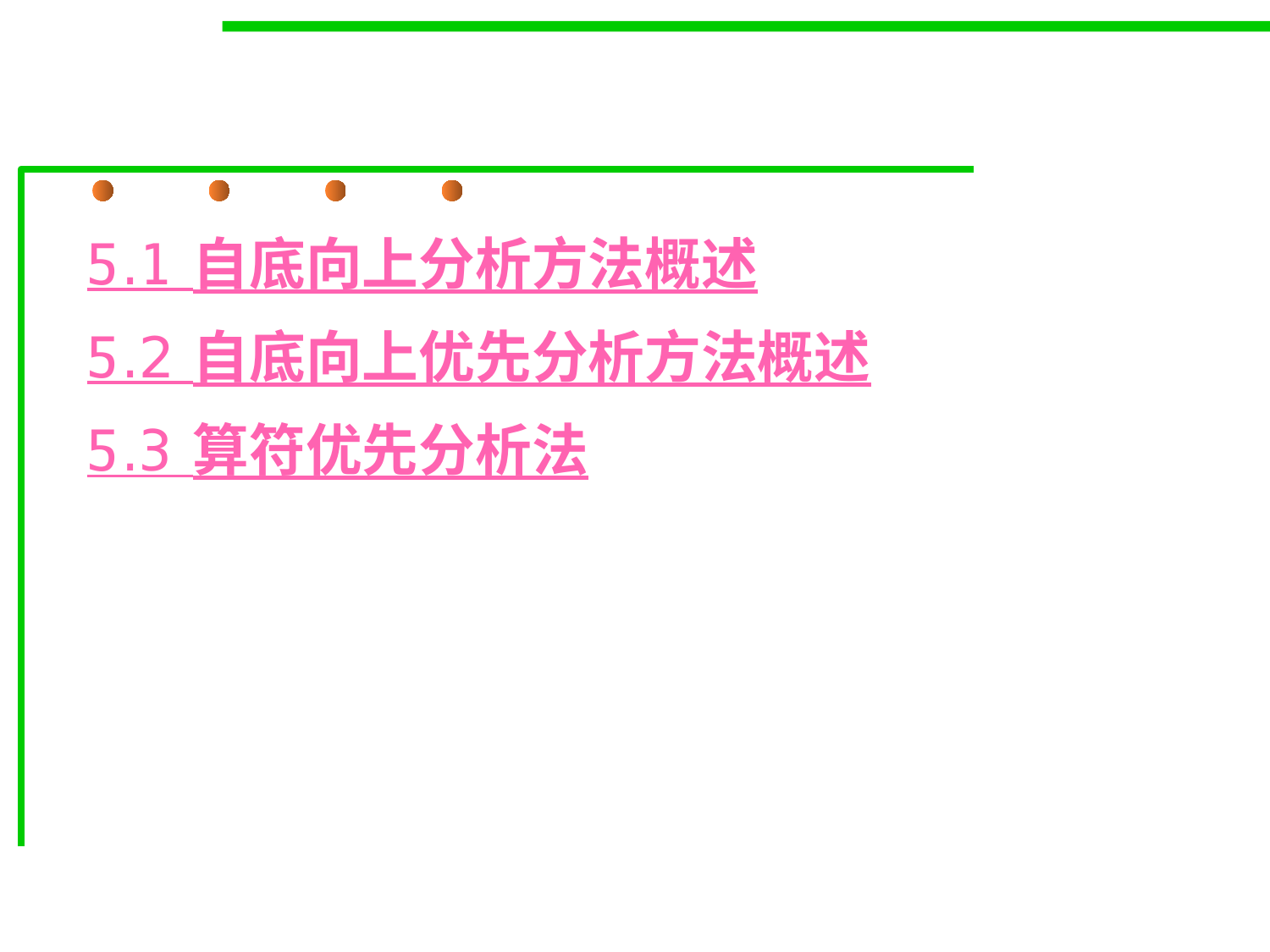

#
5.1 自底向上分析方法概述
5.2 自底向上优先分析方法概述
5.3 算符优先分析法